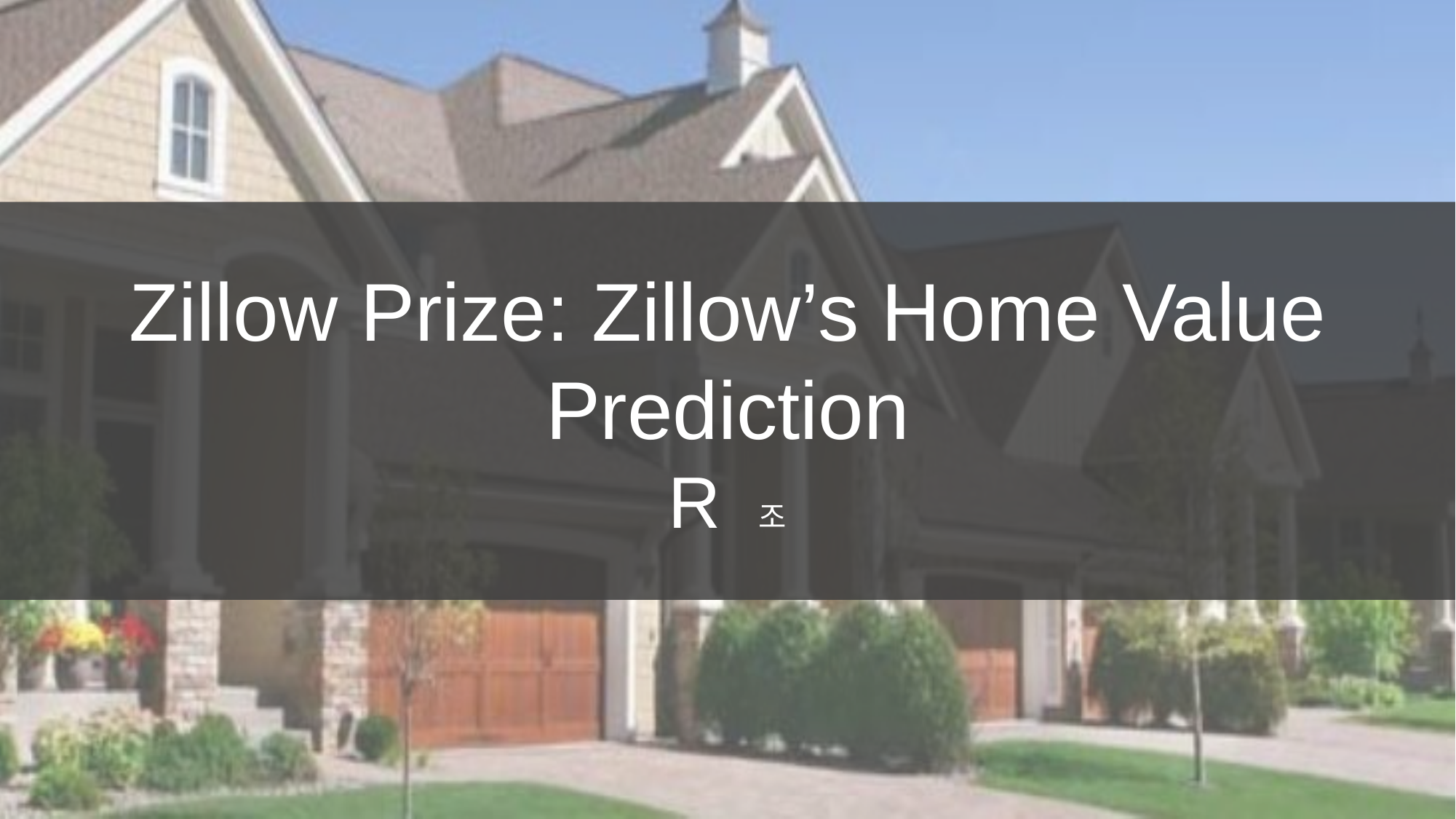

Zillow Prize: Zillow’s Home Value Prediction
R 조